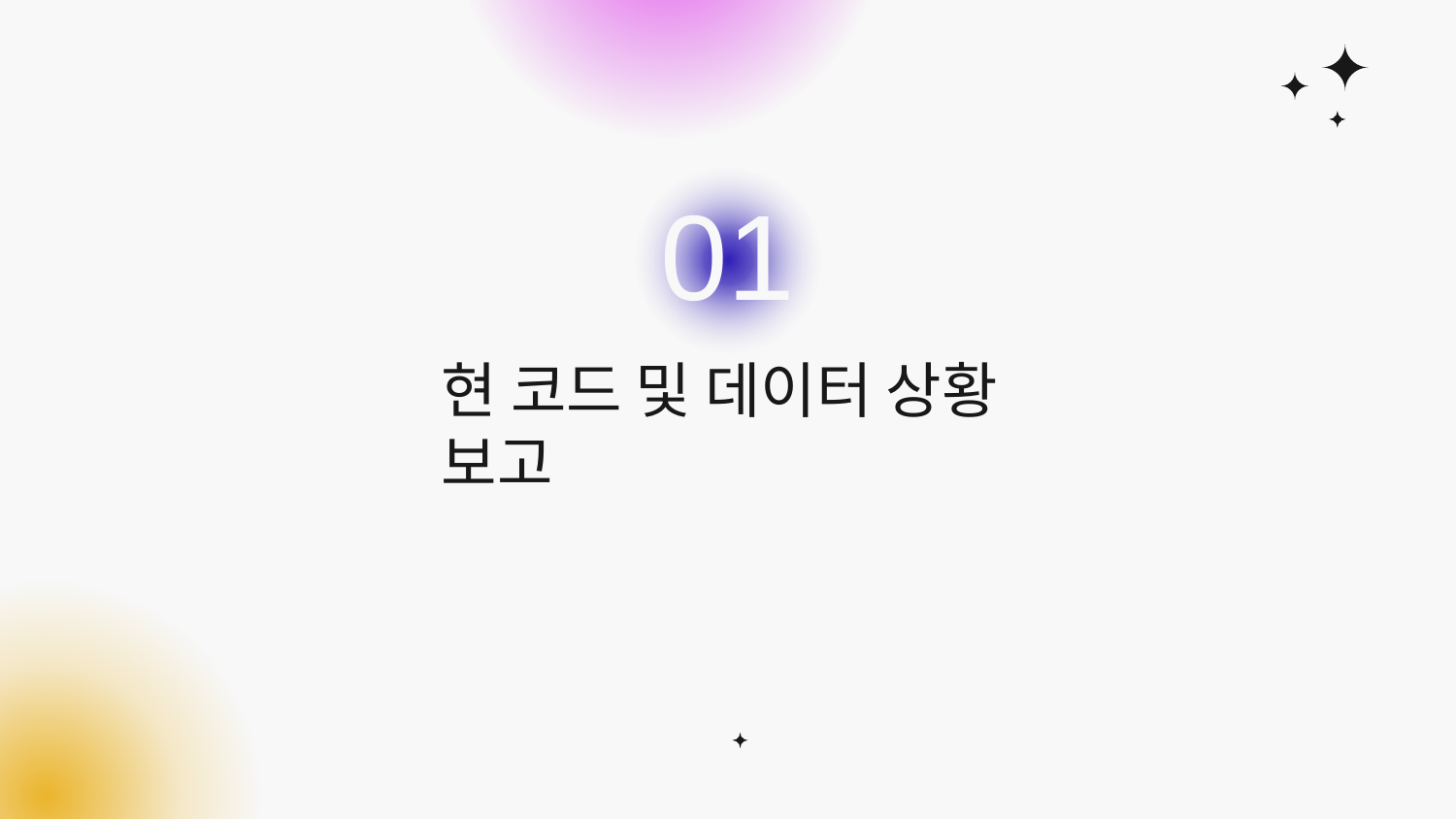

01

# 현 코드 및 데이터 상황 보고